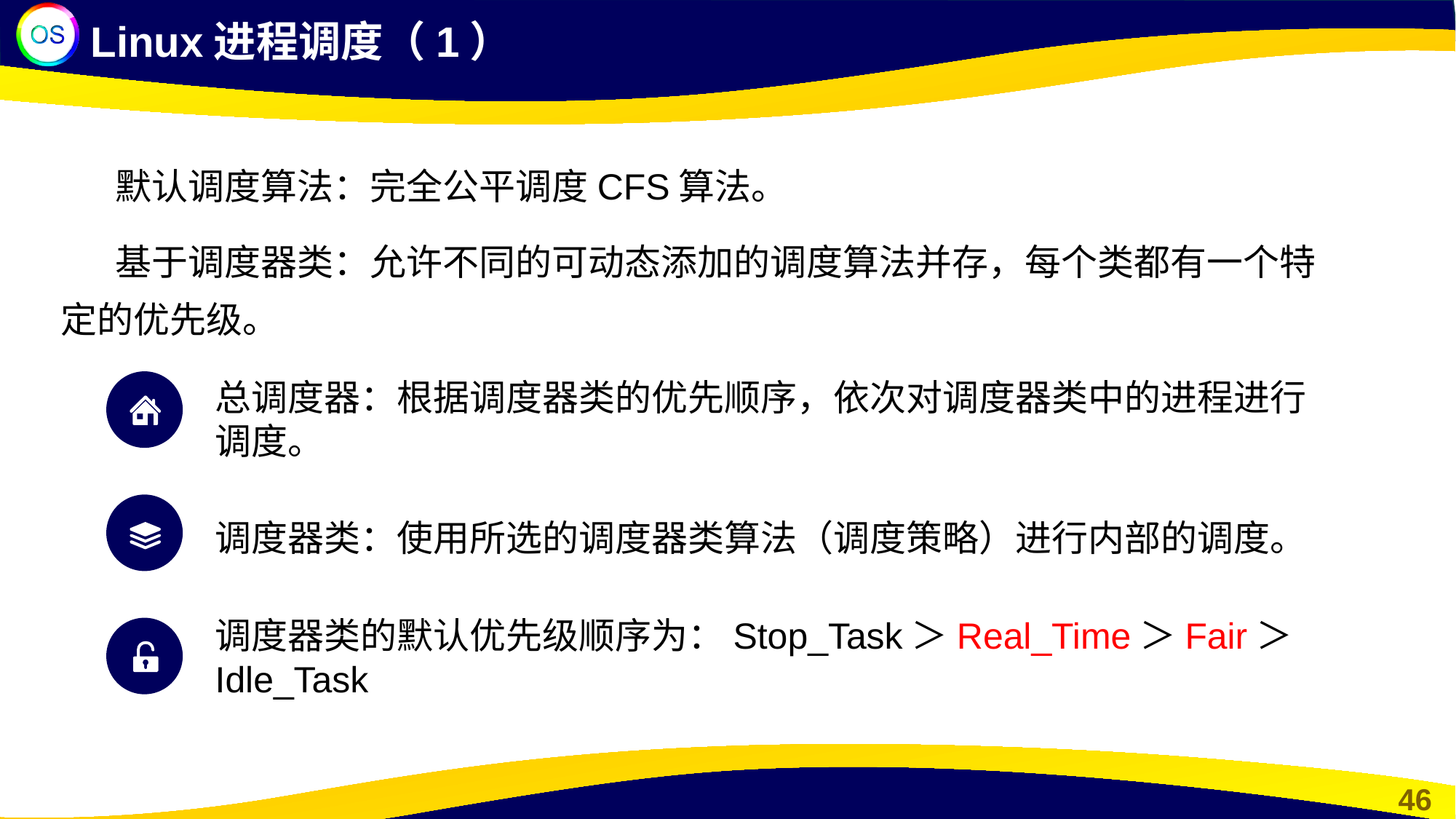

Linux进程调度（1）
默认调度算法：完全公平调度CFS算法。
基于调度器类：允许不同的可动态添加的调度算法并存，每个类都有一个特定的优先级。

总调度器：根据调度器类的优先顺序，依次对调度器类中的进程进行调度。

调度器类：使用所选的调度器类算法（调度策略）进行内部的调度。

调度器类的默认优先级顺序为：Stop_Task＞Real_Time＞Fair＞Idle_Task